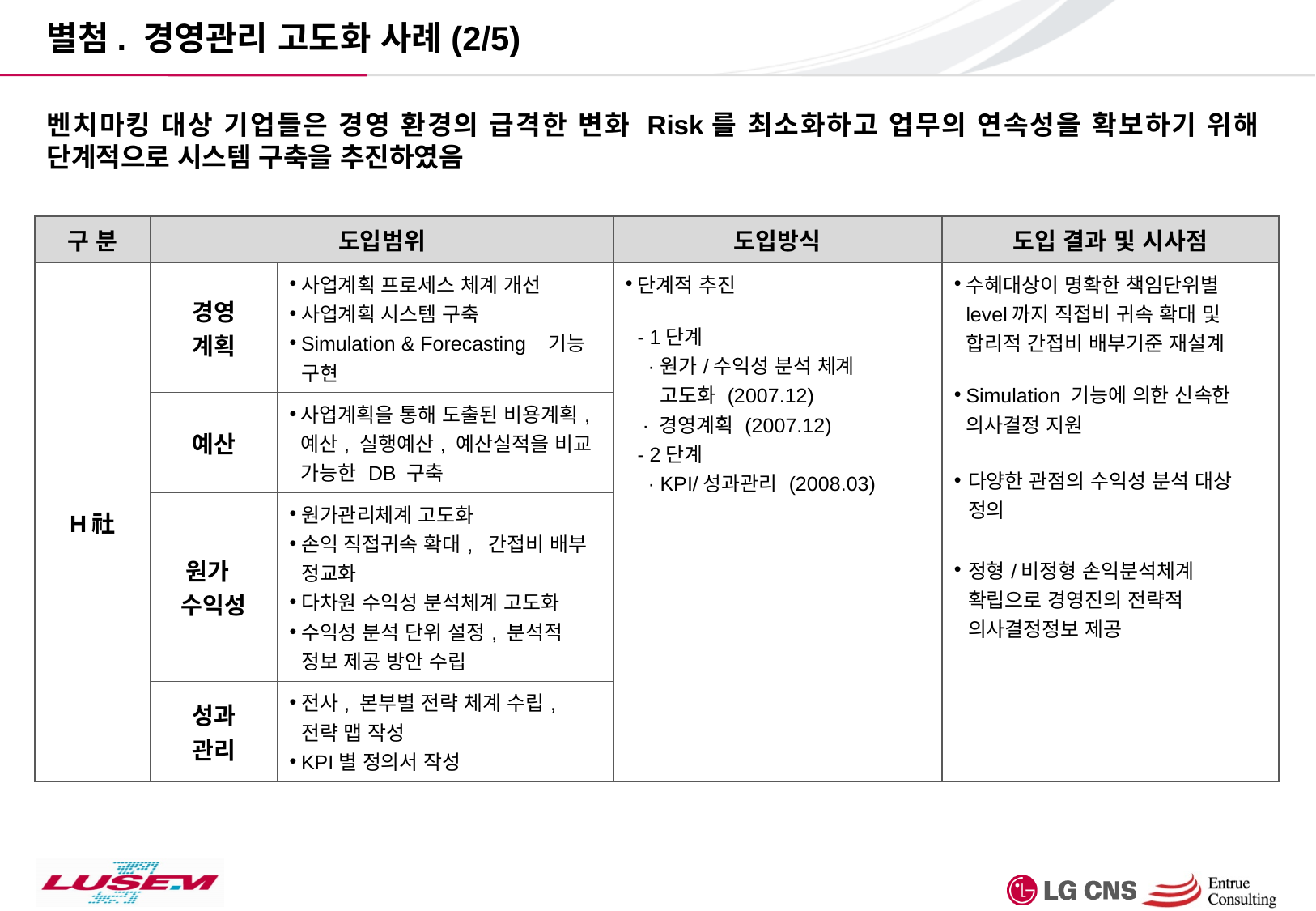

별첨. 경영관리 고도화 사례(2/5)
벤치마킹 대상 기업들은 경영 환경의 급격한 변화 Risk를 최소화하고 업무의 연속성을 확보하기 위해  단계적으로 시스템 구축을 추진하였음
| 구 분 | 도입범위 |  | 도입방식 | 도입 결과 및 시사점 |
| --- | --- | --- | --- | --- |
| H社 | 경영 계획 | 사업계획 프로세스 체계 개선 사업계획 시스템 구축 Simulation & Forecasting 기능 구현 | 단계적 추진 - 1단계 ∙ 원가/수익성 분석 체계 고도화 (2007.12) ∙ 경영계획 (2007.12) - 2단계 ∙ KPI/성과관리 (2008.03) | 수혜대상이 명확한 책임단위별 level까지 직접비 귀속 확대 및 합리적 간접비 배부기준 재설계 Simulation 기능에 의한 신속한 의사결정 지원 다양한 관점의 수익성 분석 대상 정의 정형/비정형 손익분석체계 확립으로 경영진의 전략적 의사결정정보 제공 |
|  | 예산 | 사업계획을 통해 도출된 비용계획, 예산, 실행예산, 예산실적을 비교 가능한 DB 구축 |  |  |
|  | 원가 수익성 | 원가관리체계 고도화 손익 직접귀속 확대, 간접비 배부 정교화 다차원 수익성 분석체계 고도화 수익성 분석 단위 설정, 분석적 정보 제공 방안 수립 |  |  |
|  | 성과 관리 | 전사, 본부별 전략 체계 수립, 전략 맵 작성 KPI별 정의서 작성 |  |  |